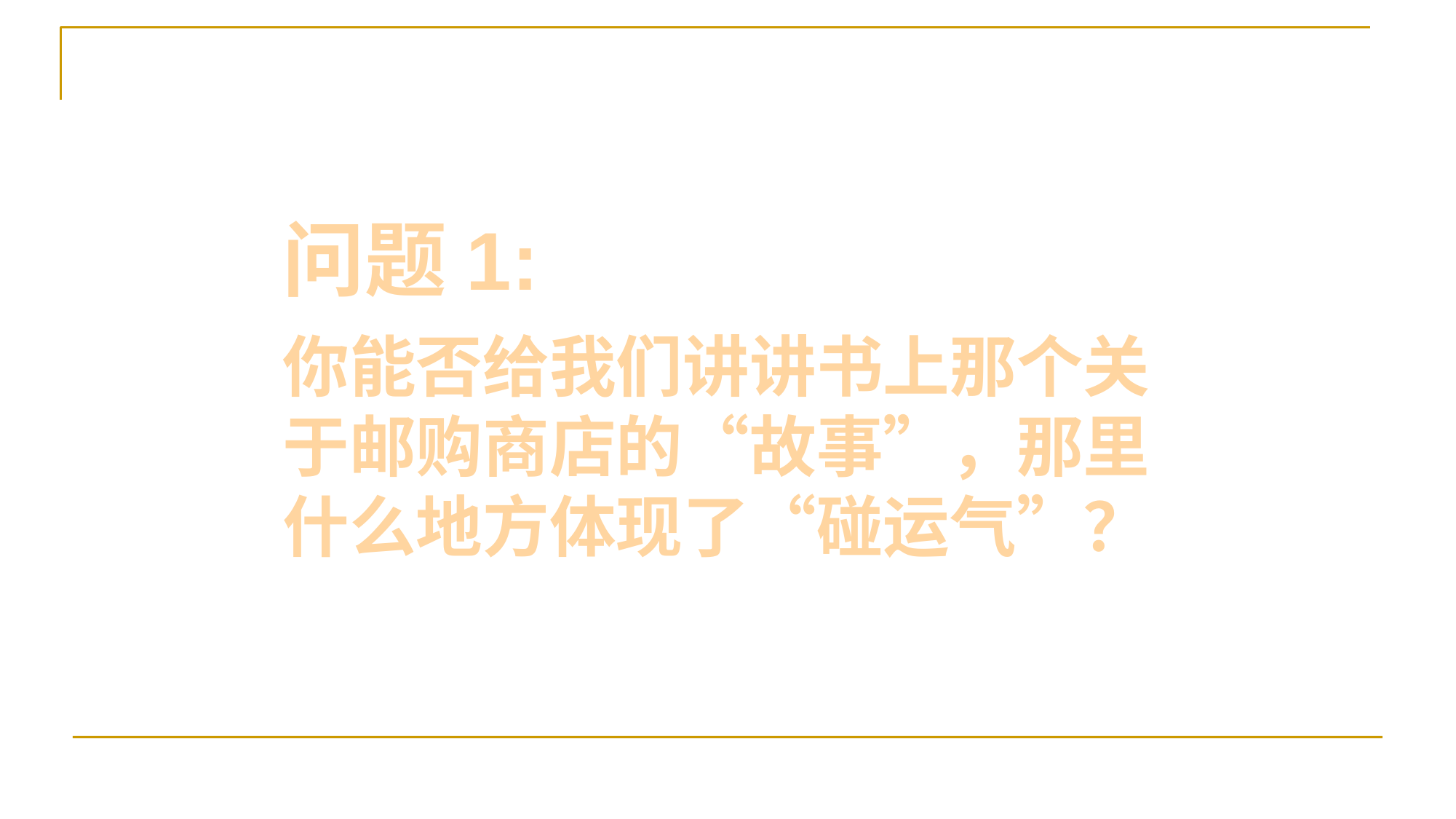

问题1:
你能否给我们讲讲书上那个关于邮购商店的“故事”，那里什么地方体现了“碰运气”？